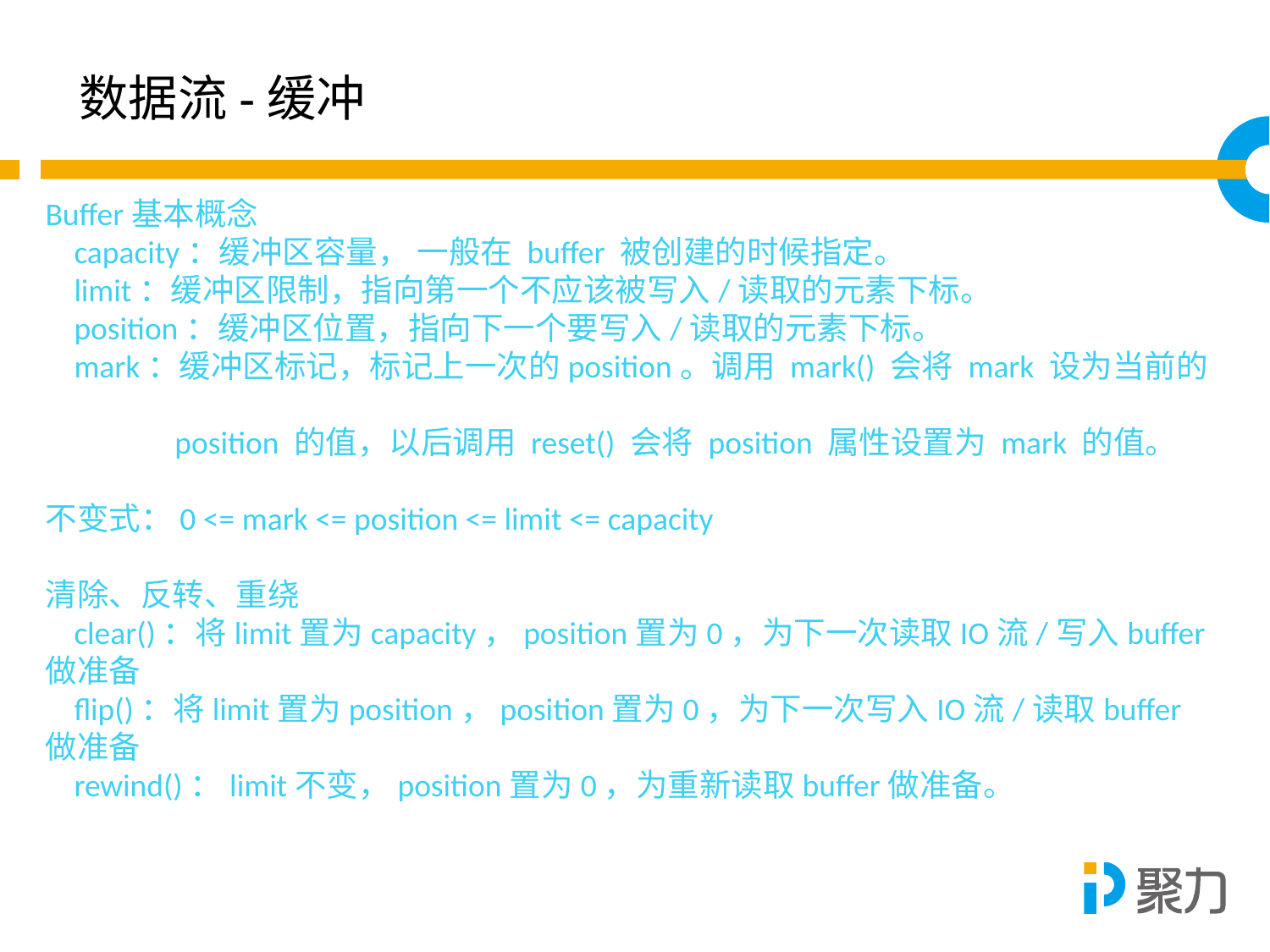

数据流-缓冲
Buffer基本概念
    capacity：缓冲区容量， 一般在 buffer 被创建的时候指定。
    limit：缓冲区限制，指向第一个不应该被写入/读取的元素下标。
    position：缓冲区位置，指向下一个要写入/读取的元素下标。
    mark：缓冲区标记，标记上一次的position。调用 mark() 会将 mark 设为当前的
                  position 的值，以后调用 reset() 会将 position 属性设置为 mark 的值。

不变式：0 <= mark <= position <= limit <= capacity

清除、反转、重绕
    clear()：将limit置为capacity，position置为0，为下一次读取IO流/写入buffer做准备
    flip()：将limit置为position，position置为0，为下一次写入IO流/读取buffer做准备
    rewind()：limit不变，position置为0，为重新读取buffer做准备。